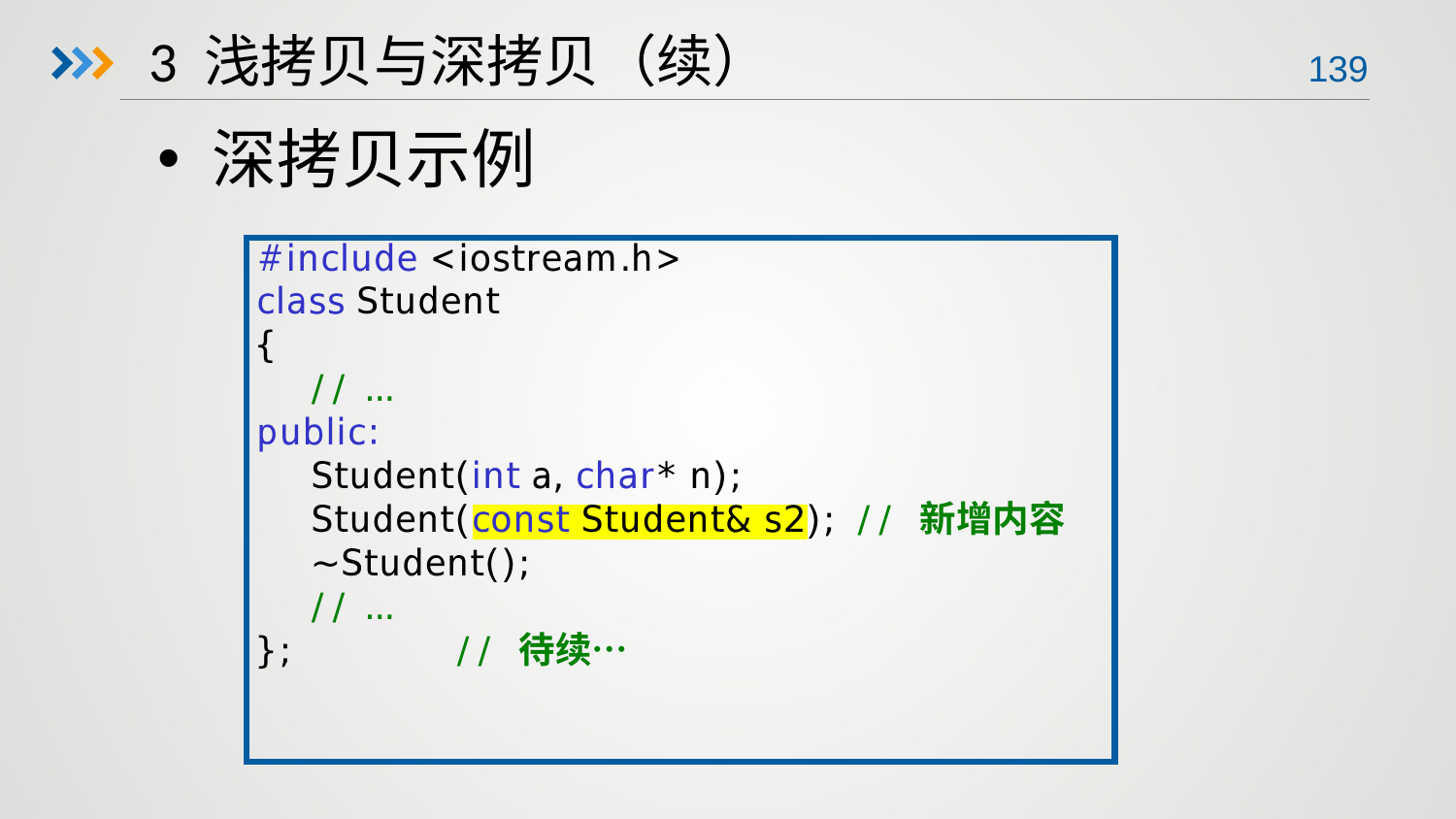

3 浅拷贝与深拷贝（续）
深拷贝示例
#include <iostream.h>
class Student
{
	// …
public:
	Student(int a, char* n);
	Student(const Student& s2);  // 新增内容
	~Student();
	// …
};		// 待续…